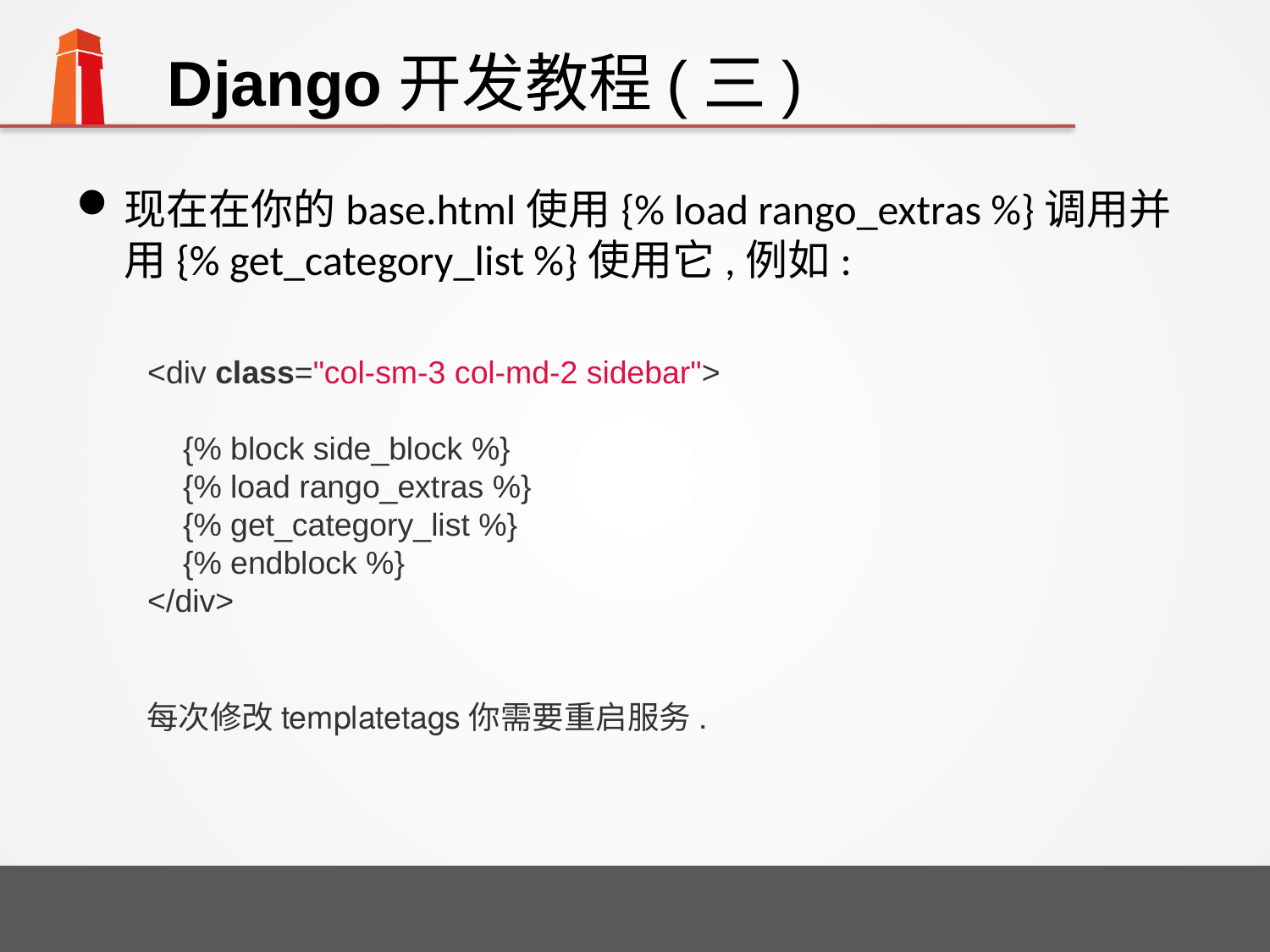

# Django开发教程(三)
现在在你的base.html使用{% load rango_extras %}调用并用{% get_category_list %}使用它,例如:
<div class="col-sm-3 col-md-2 sidebar">

    {% block side_block %}
    {% load rango_extras %}
    {% get_category_list %}
    {% endblock %}
</div>
每次修改templatetags你需要重启服务.